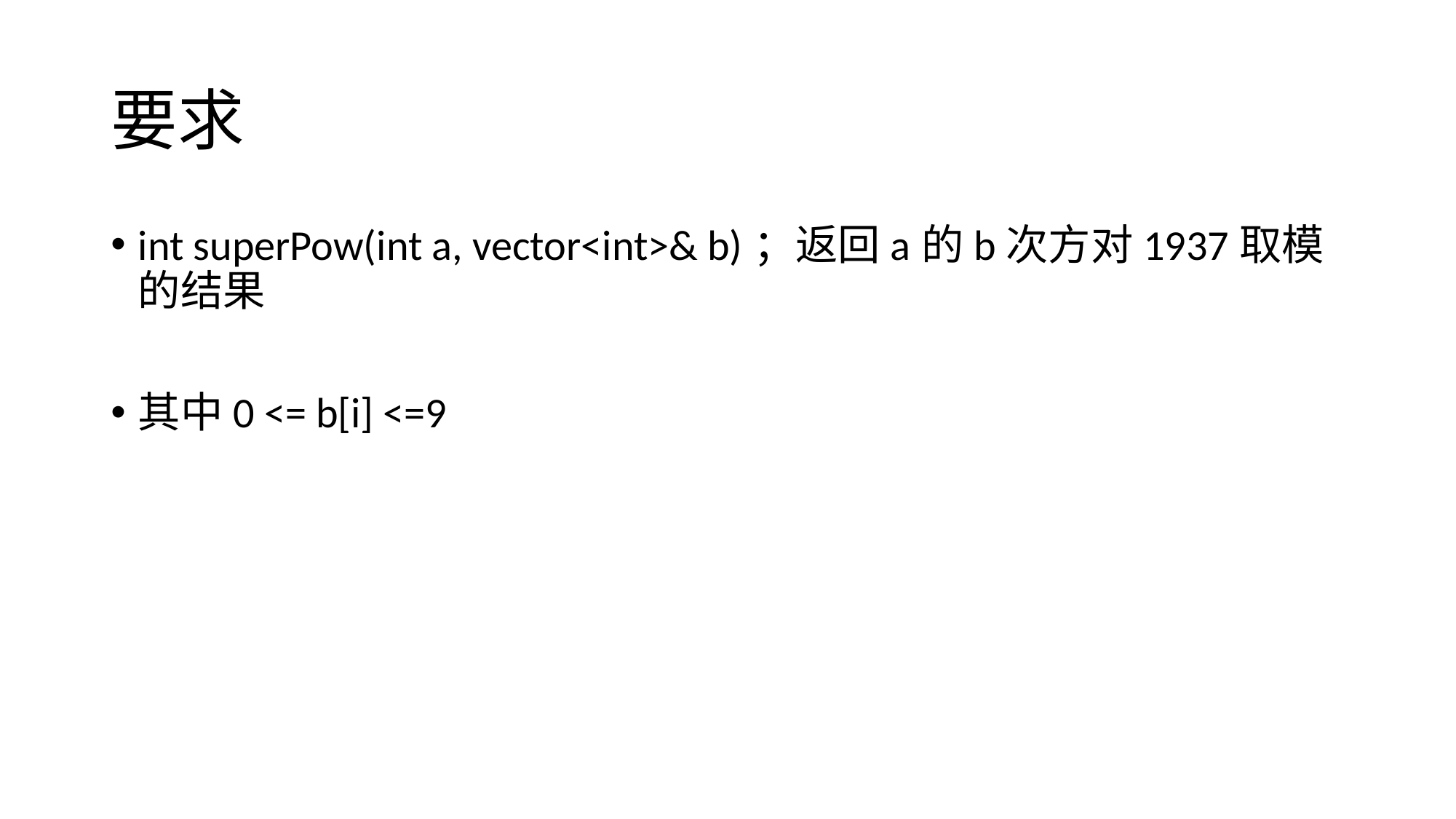

# 要求
int superPow(int a, vector<int>& b)；返回a的b次方对1937取模的结果

其中0 <= b[i] <=9